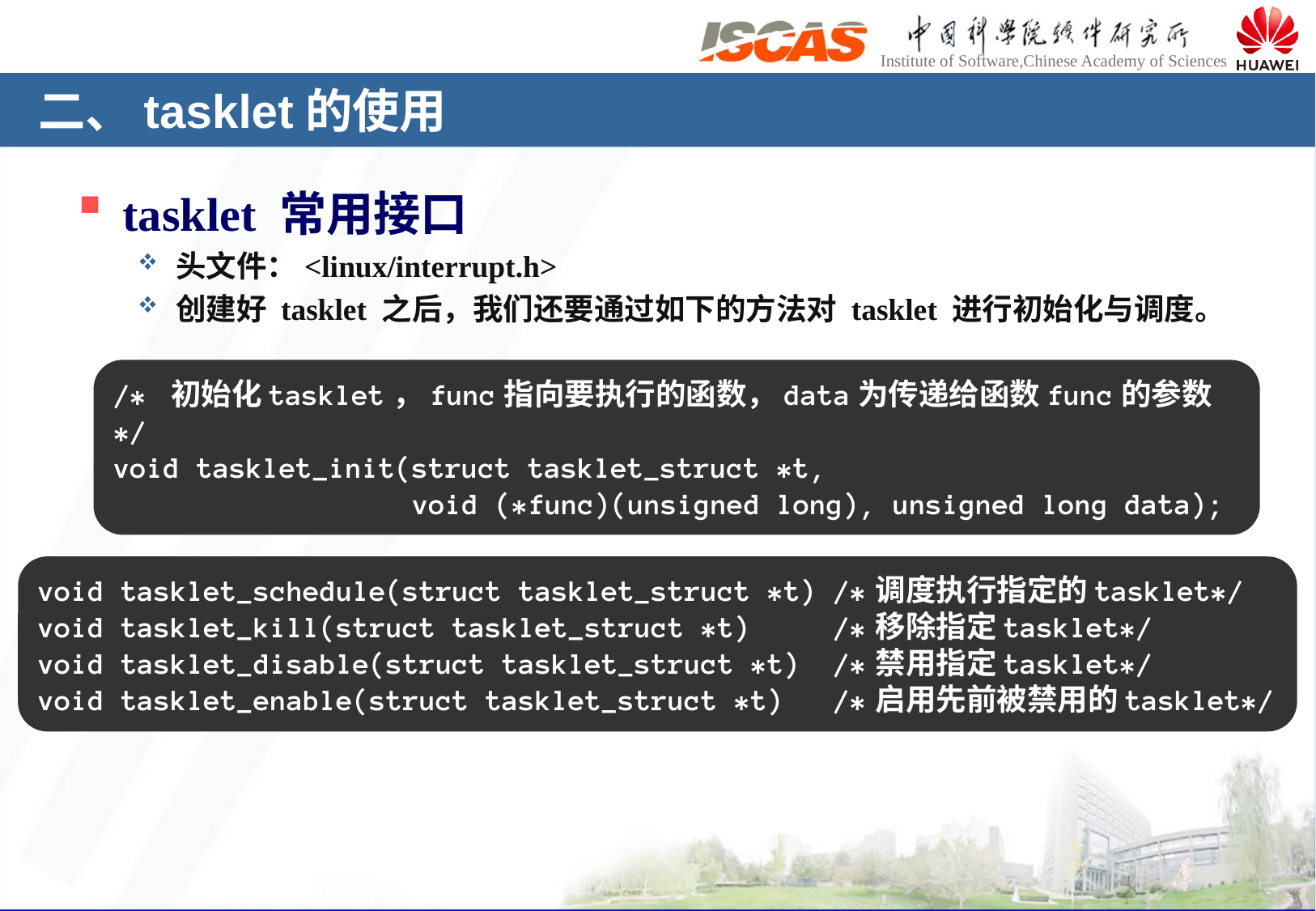

# 二、tasklet的使用
tasklet 常用接口
头文件：<linux/interrupt.h>
创建好 tasklet 之后，我们还要通过如下的方法对 tasklet 进行初始化与调度。
/* 初始化tasklet，func指向要执行的函数，data为传递给函数func的参数 */
void tasklet_init(struct tasklet_struct *t,
                  void (*func)(unsigned long), unsigned long data);
void tasklet_schedule(struct tasklet_struct *t) /*调度执行指定的tasklet*/
void tasklet_kill(struct tasklet_struct *t)     /*移除指定tasklet*/
void tasklet_disable(struct tasklet_struct *t)  /*禁用指定tasklet*/
void tasklet_enable(struct tasklet_struct *t)   /*启用先前被禁用的tasklet*/